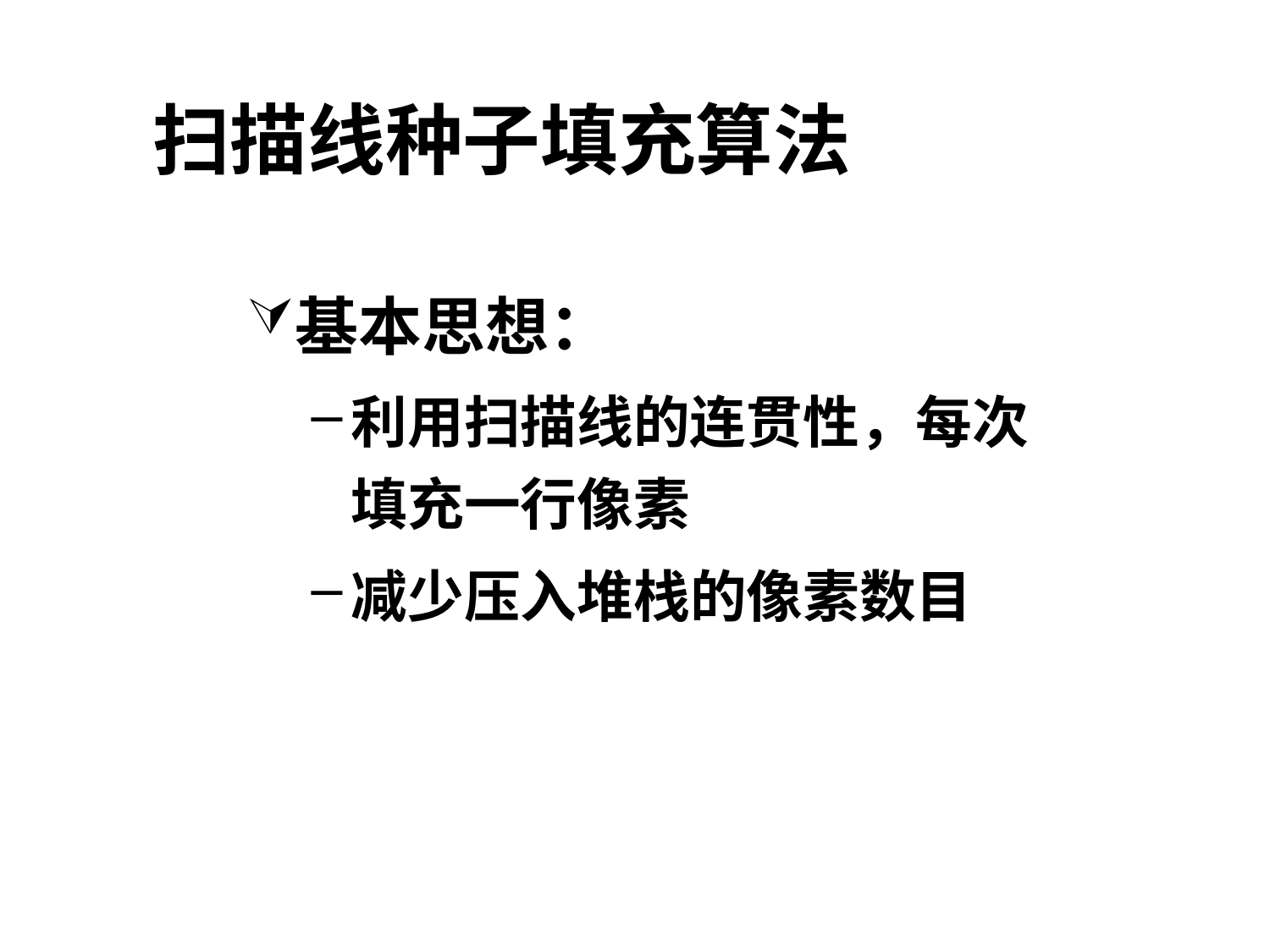

# 扫描线种子填充算法
基本思想：
利用扫描线的连贯性，每次填充一行像素
减少压入堆栈的像素数目